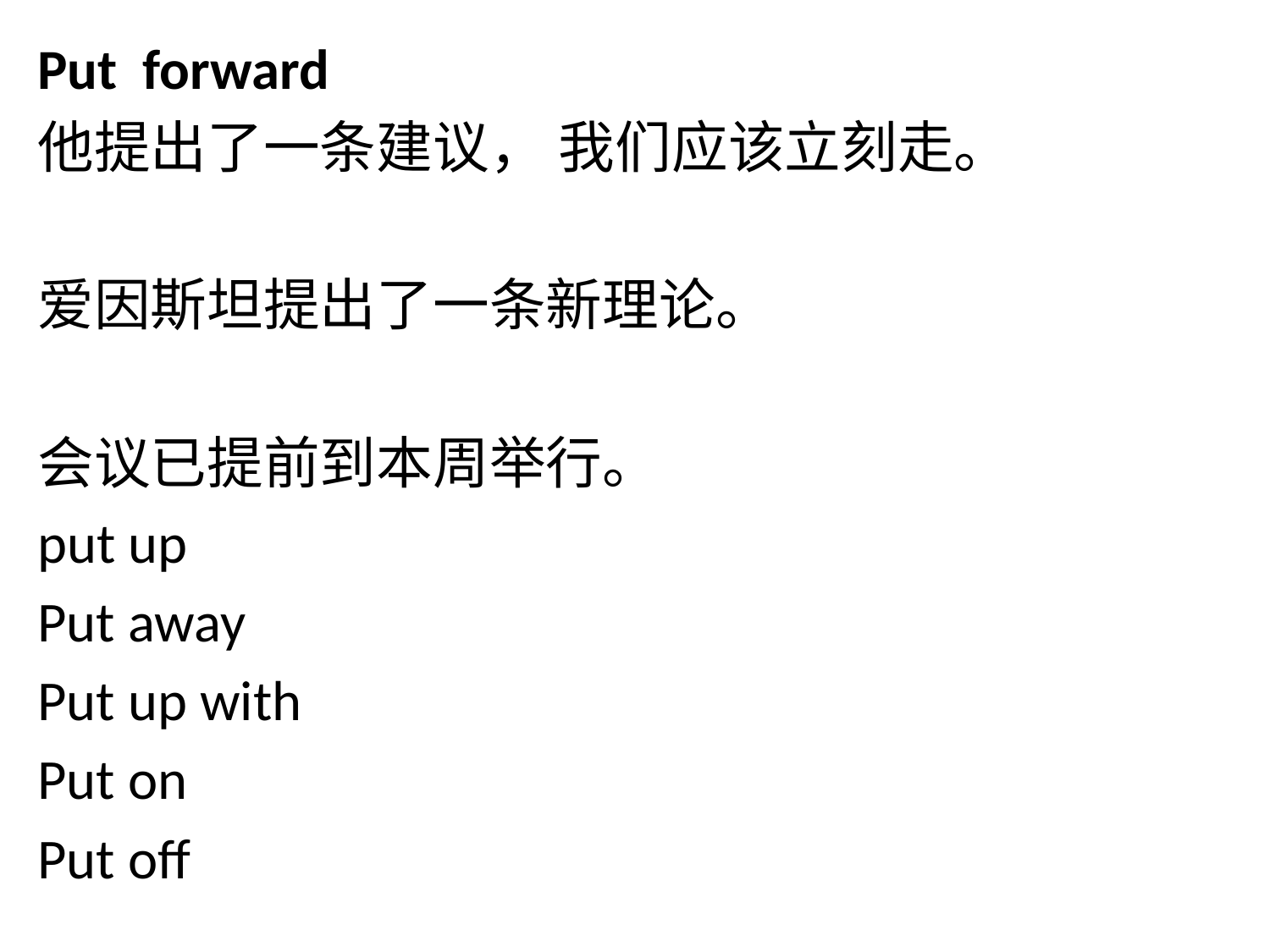

Put  forward
他提出了一条建议， 我们应该立刻走。

爱因斯坦提出了一条新理论。

会议已提前到本周举行。
put up
Put away
Put up with
Put on
Put off